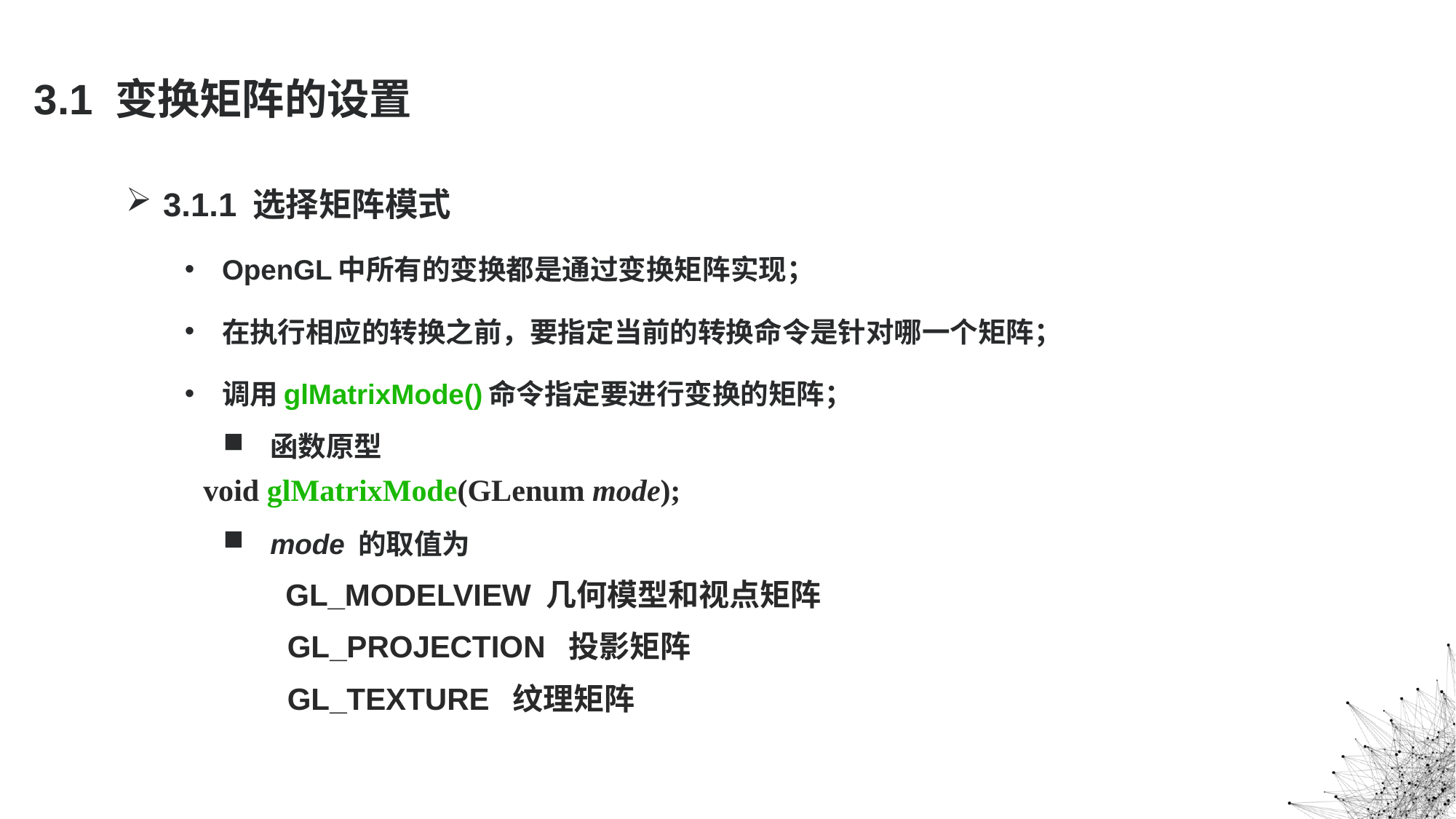

# 3.1 变换矩阵的设置
3.1.1 选择矩阵模式
OpenGL中所有的变换都是通过变换矩阵实现；
在执行相应的转换之前，要指定当前的转换命令是针对哪一个矩阵；
调用glMatrixMode()命令指定要进行变换的矩阵；
函数原型
        void glMatrixMode(GLenum mode);
mode 的取值为
  GL_MODELVIEW 几何模型和视点矩阵
  GL_PROJECTION  投影矩阵
  GL_TEXTURE  纹理矩阵